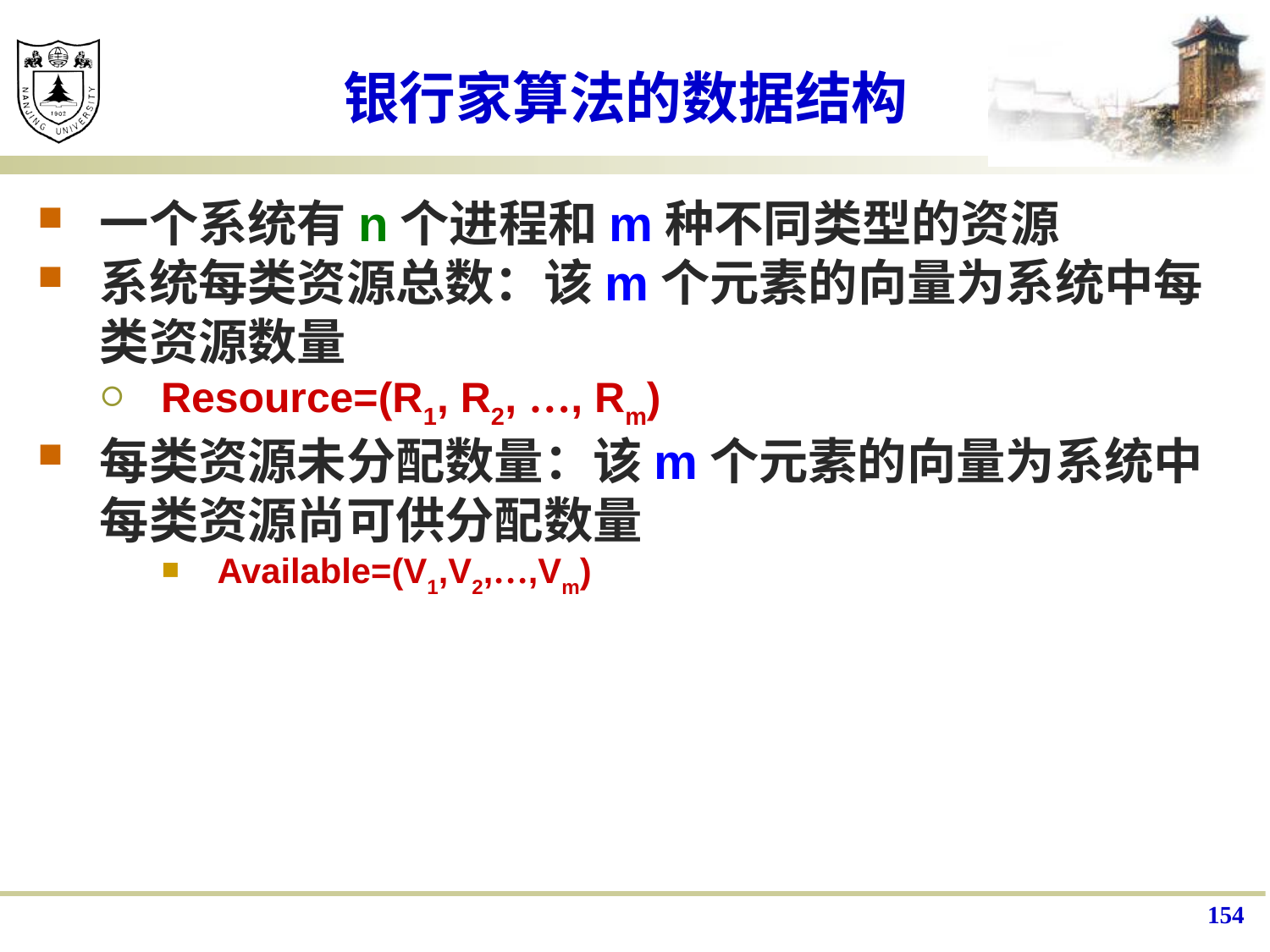

# 银行家算法的数据结构
一个系统有n个进程和m种不同类型的资源
系统每类资源总数：该m个元素的向量为系统中每类资源数量
Resource=(R1, R2, …, Rm)
每类资源未分配数量：该m个元素的向量为系统中每类资源尚可供分配数量
Available=(V1,V2,…,Vm)

154